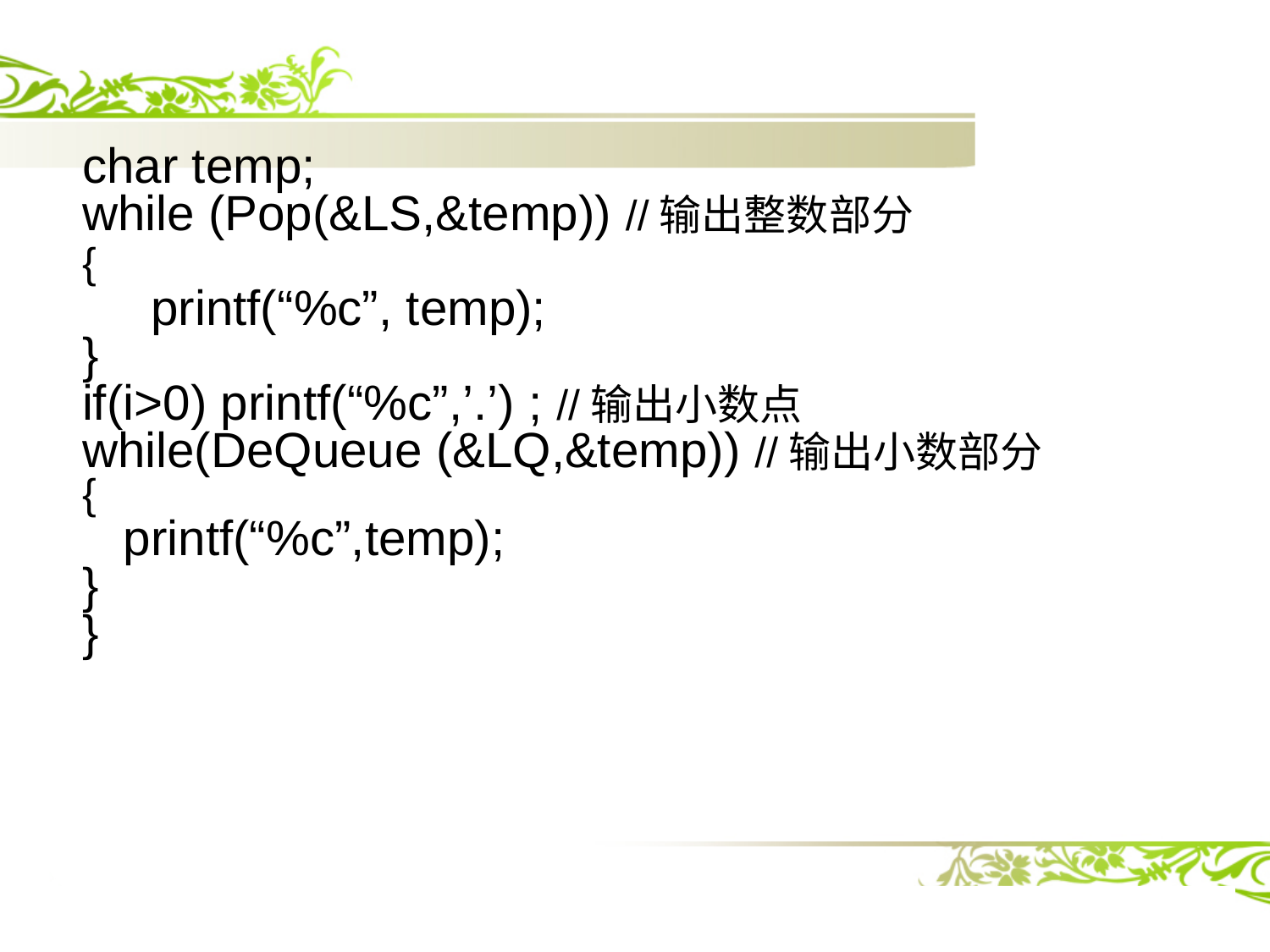

char temp;
while (Pop(&LS,&temp)) //输出整数部分
{
     printf(“%c”, temp);
}
if(i>0) printf(“%c”,’.’) ; //输出小数点
while(DeQueue (&LQ,&temp)) //输出小数部分
{
   printf(“%c”,temp);
}
}